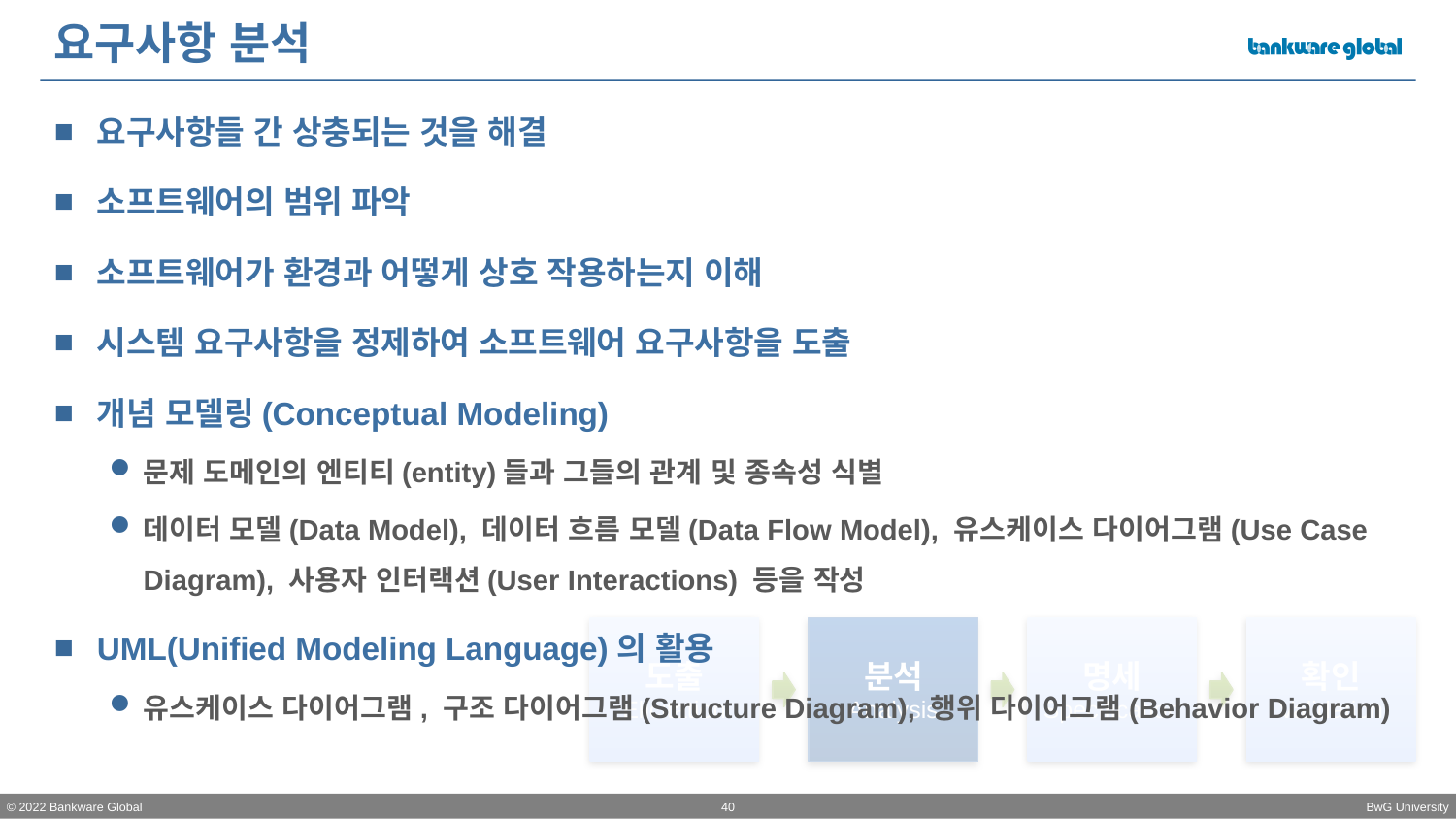

# 요구사항 분석
요구사항들 간 상충되는 것을 해결
소프트웨어의 범위 파악
소프트웨어가 환경과 어떻게 상호 작용하는지 이해
시스템 요구사항을 정제하여 소프트웨어 요구사항을 도출
개념 모델링(Conceptual Modeling)
문제 도메인의 엔티티(entity)들과 그들의 관계 및 종속성 식별
데이터 모델(Data Model), 데이터 흐름 모델(Data Flow Model), 유스케이스 다이어그램(Use Case Diagram), 사용자 인터랙션(User Interactions) 등을 작성
UML(Unified Modeling Language)의 활용
유스케이스 다이어그램, 구조 다이어그램(Structure Diagram), 행위 다이어그램(Behavior Diagram)

도출
Elicitation
분석
Analysis
명세
Specification
확인
Validation

40